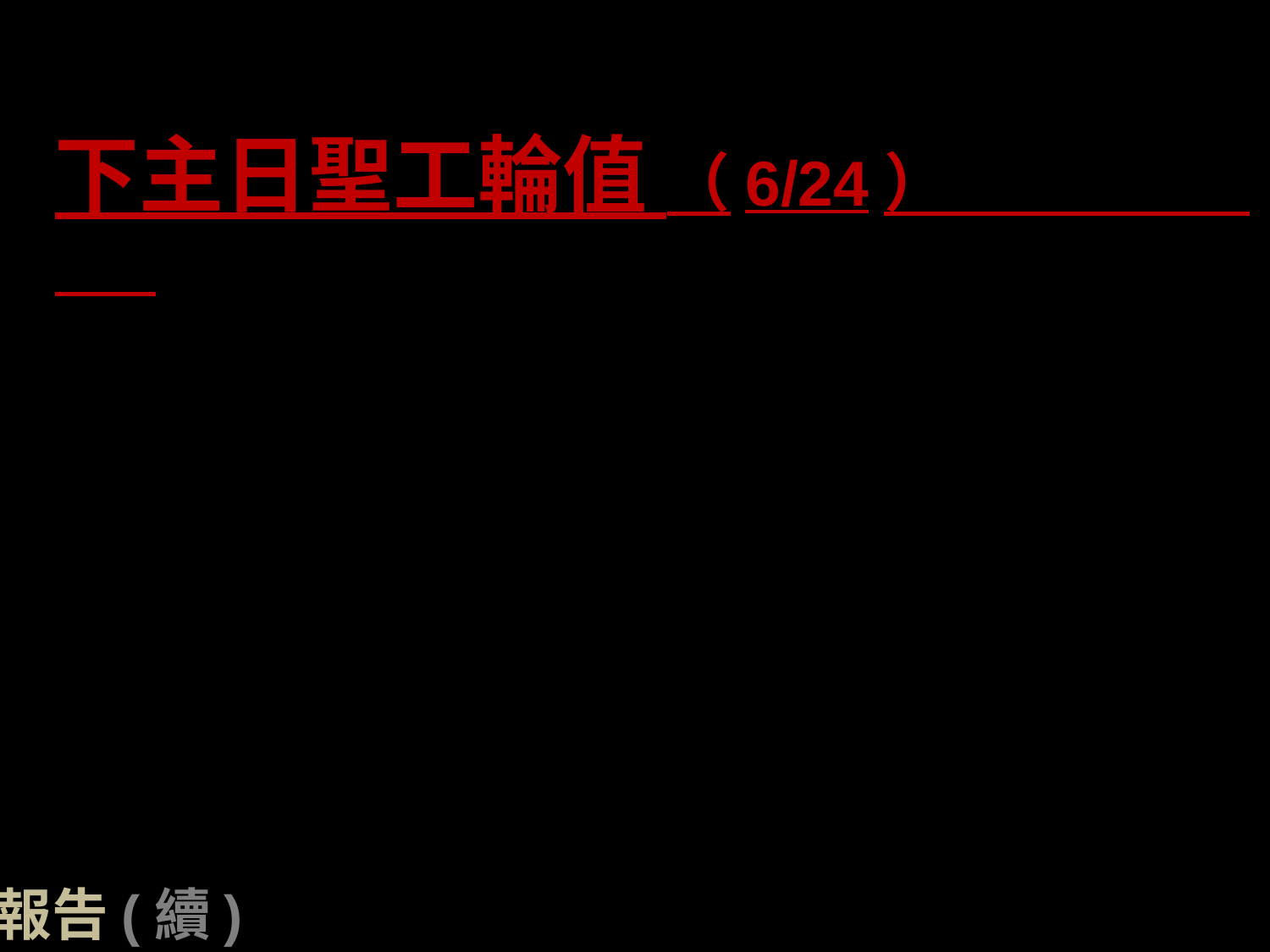

下主日聖工輪值 （6/24）

講道：林欽烺牧師
司會：張哲博
敬拜團：B團
司獻招待：陳卉語
青年團契：士師記研經討論(二)

報告(續)